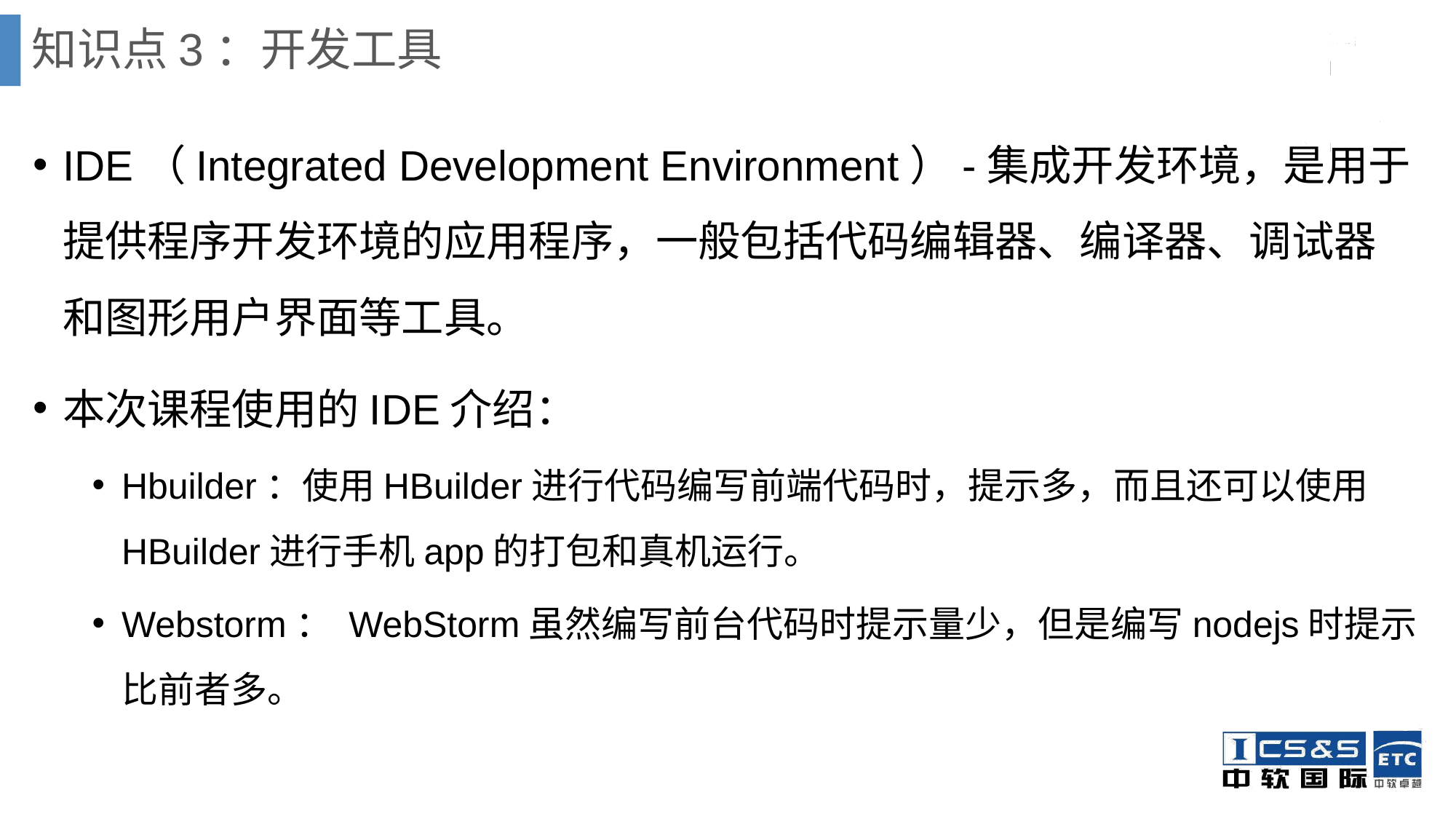

# 知识点3：开发工具
IDE（Integrated Development Environment）-集成开发环境，是用于提供程序开发环境的应用程序，一般包括代码编辑器、编译器、调试器和图形用户界面等工具。
本次课程使用的IDE介绍：
Hbuilder：使用HBuilder进行代码编写前端代码时，提示多，而且还可以使用HBuilder进行手机app的打包和真机运行。
Webstorm： WebStorm虽然编写前台代码时提示量少，但是编写nodejs时提示比前者多。